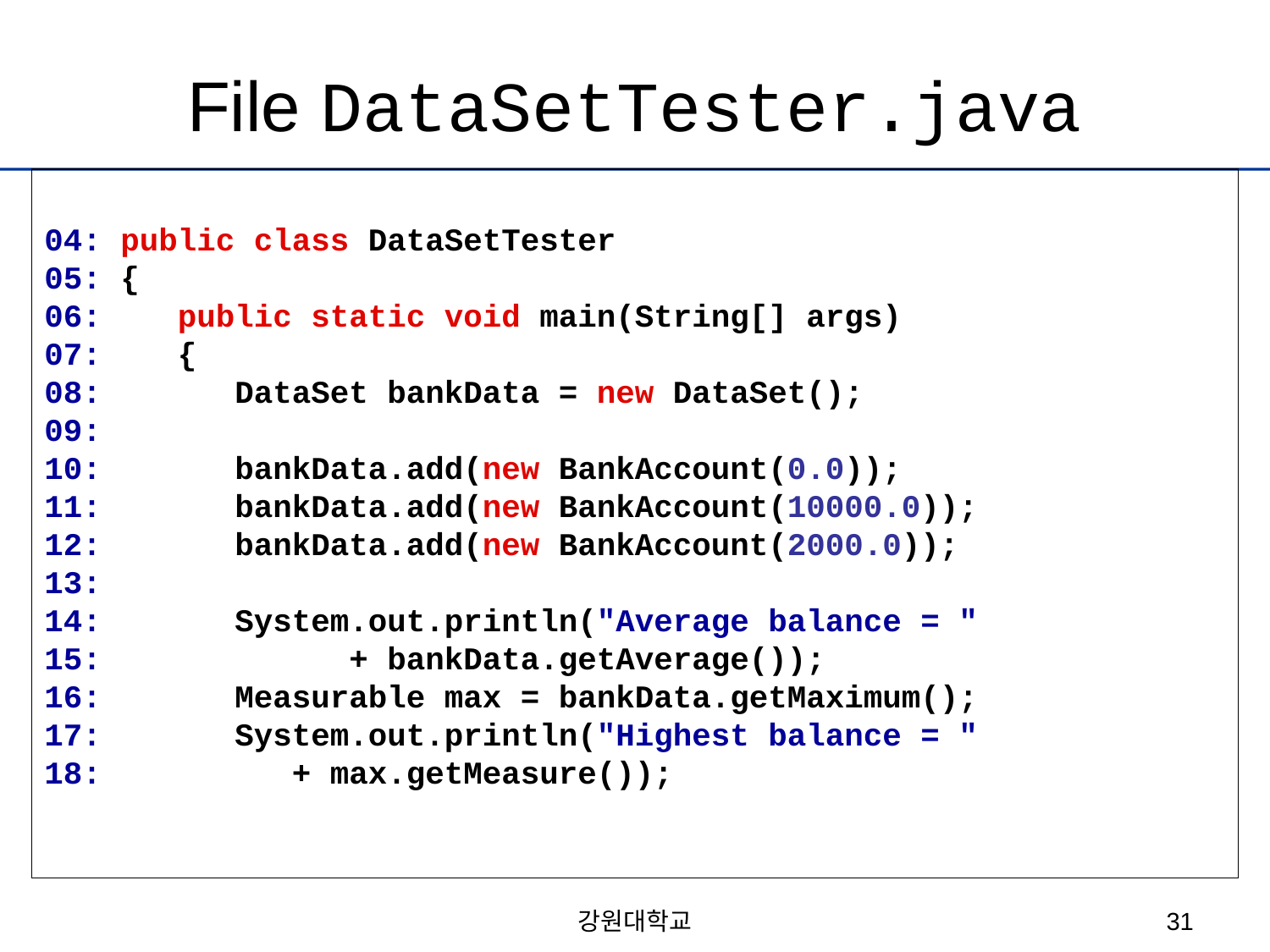

# File DataSetTester.java

04: public class DataSetTester
05: {
06:    public static void main(String[] args)
07:    {
08:       DataSet bankData = new DataSet();
09:
10:       bankData.add(new BankAccount(0.0));
11:       bankData.add(new BankAccount(10000.0));
12:       bankData.add(new BankAccount(2000.0));
13:
14:       System.out.println("Average balance = "
15:             + bankData.getAverage());
16:       Measurable max = bankData.getMaximum();
17:       System.out.println("Highest balance = "
18:          + max.getMeasure());

강원대학교
31